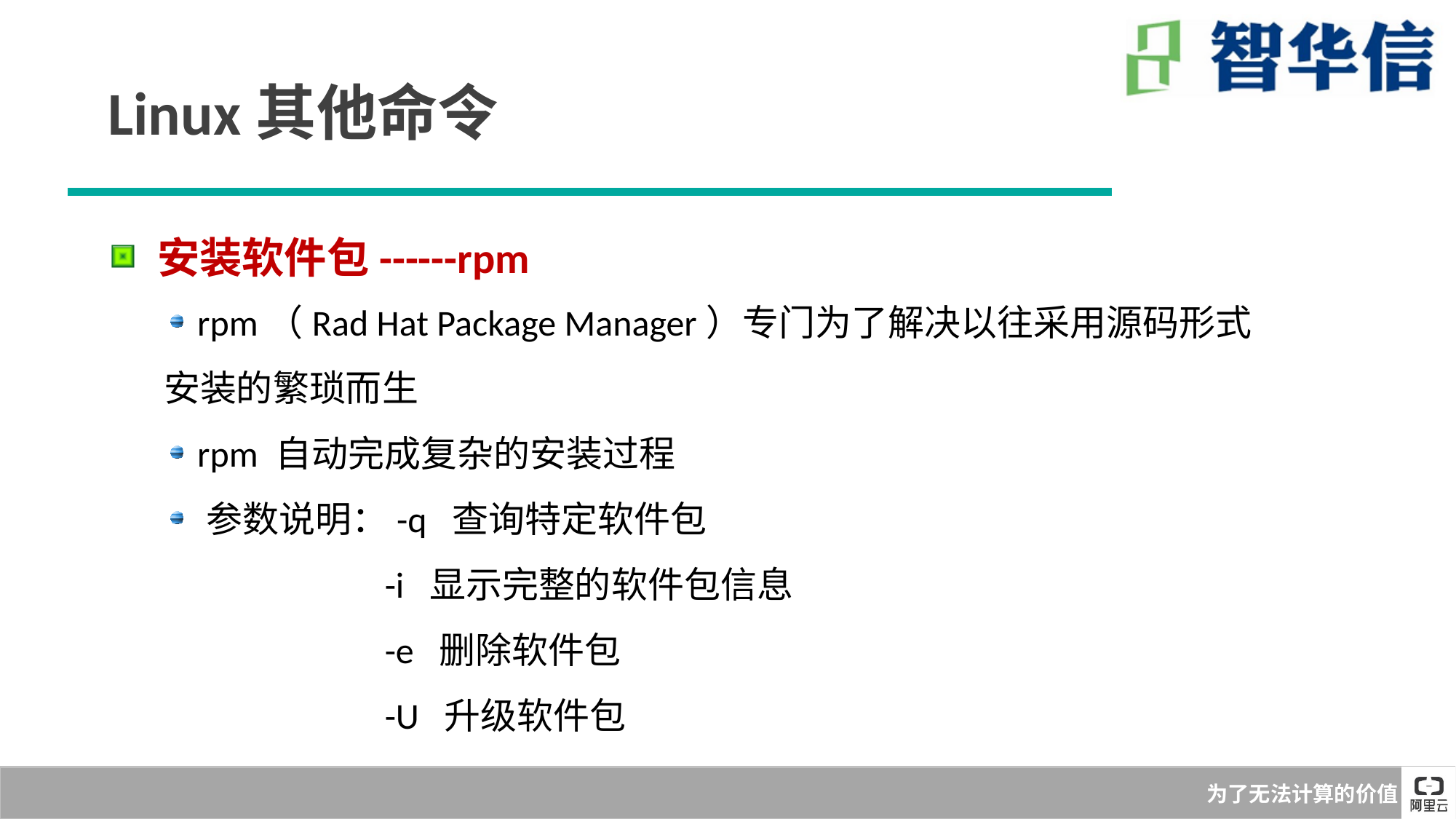

Linux其他命令
 安装软件包------rpm
 rpm（Rad Hat Package Manager）专门为了解决以往采用源码形式安装的繁琐而生
 rpm 自动完成复杂的安装过程
 参数说明：-q  查询特定软件包
                           -i  显示完整的软件包信息
                           -e  删除软件包
                           -U  升级软件包